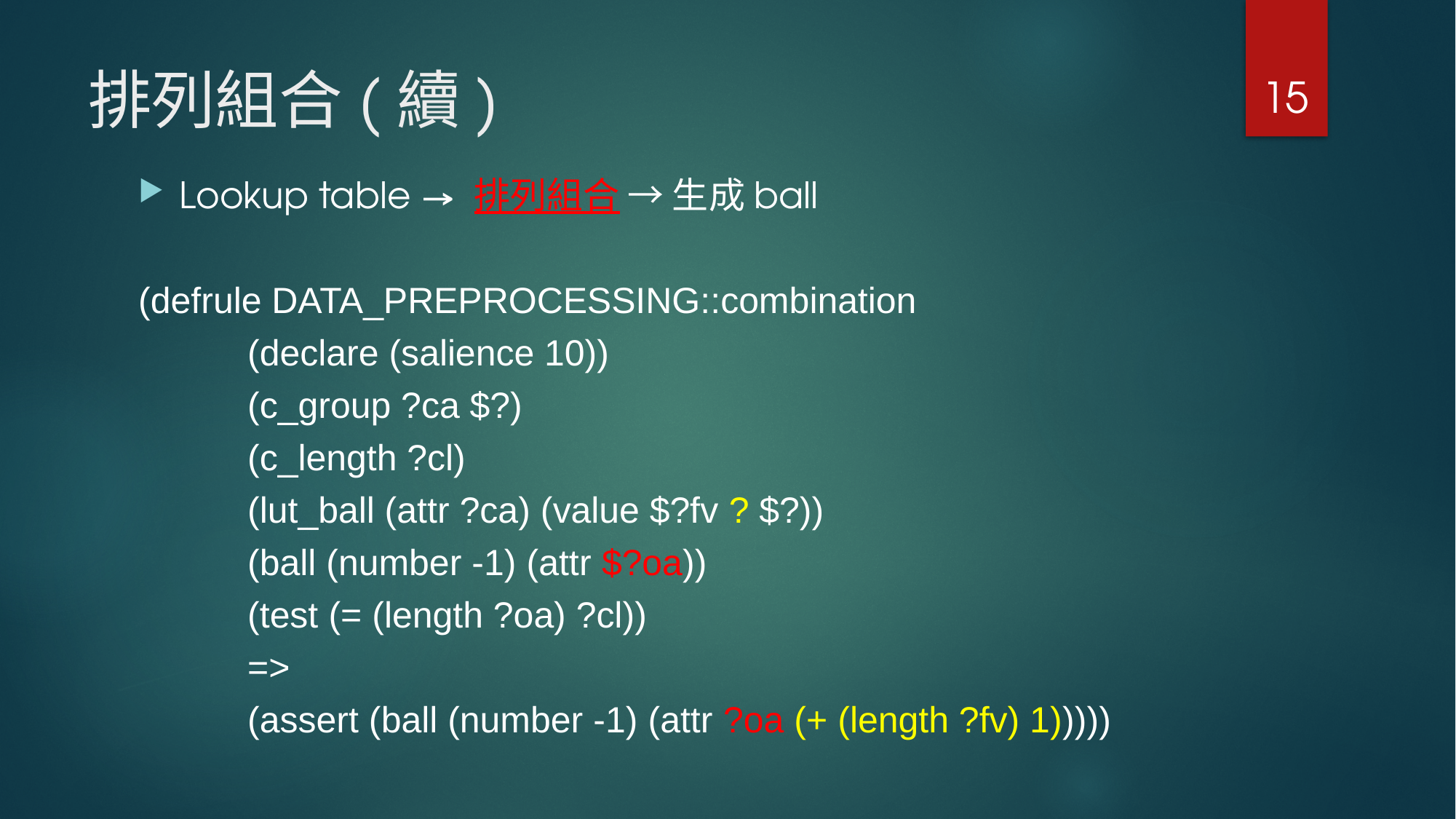

15
# 排列組合(續)
Lookup table → 排列組合 → 生成ball

(defrule DATA_PREPROCESSING::combination
	(declare (salience 10))
	(c_group ?ca $?)
	(c_length ?cl)
	(lut_ball (attr ?ca) (value $?fv ? $?))
	(ball (number -1) (attr $?oa))
	(test (= (length ?oa) ?cl))
	=>
	(assert (ball (number -1) (attr ?oa (+ (length ?fv) 1)))))